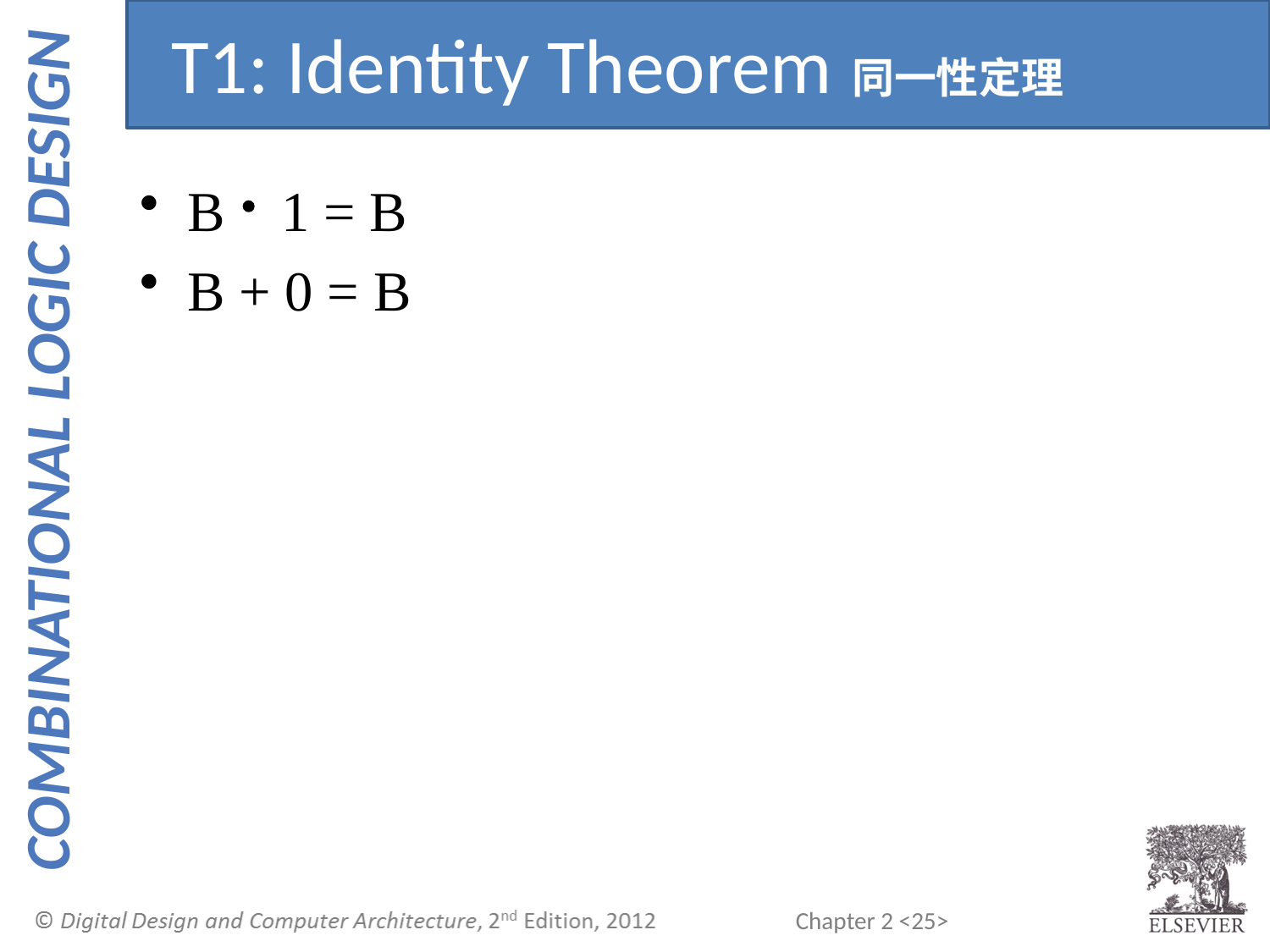

T1: Identity Theorem同一性定理
B    1 = B
B + 0 = B